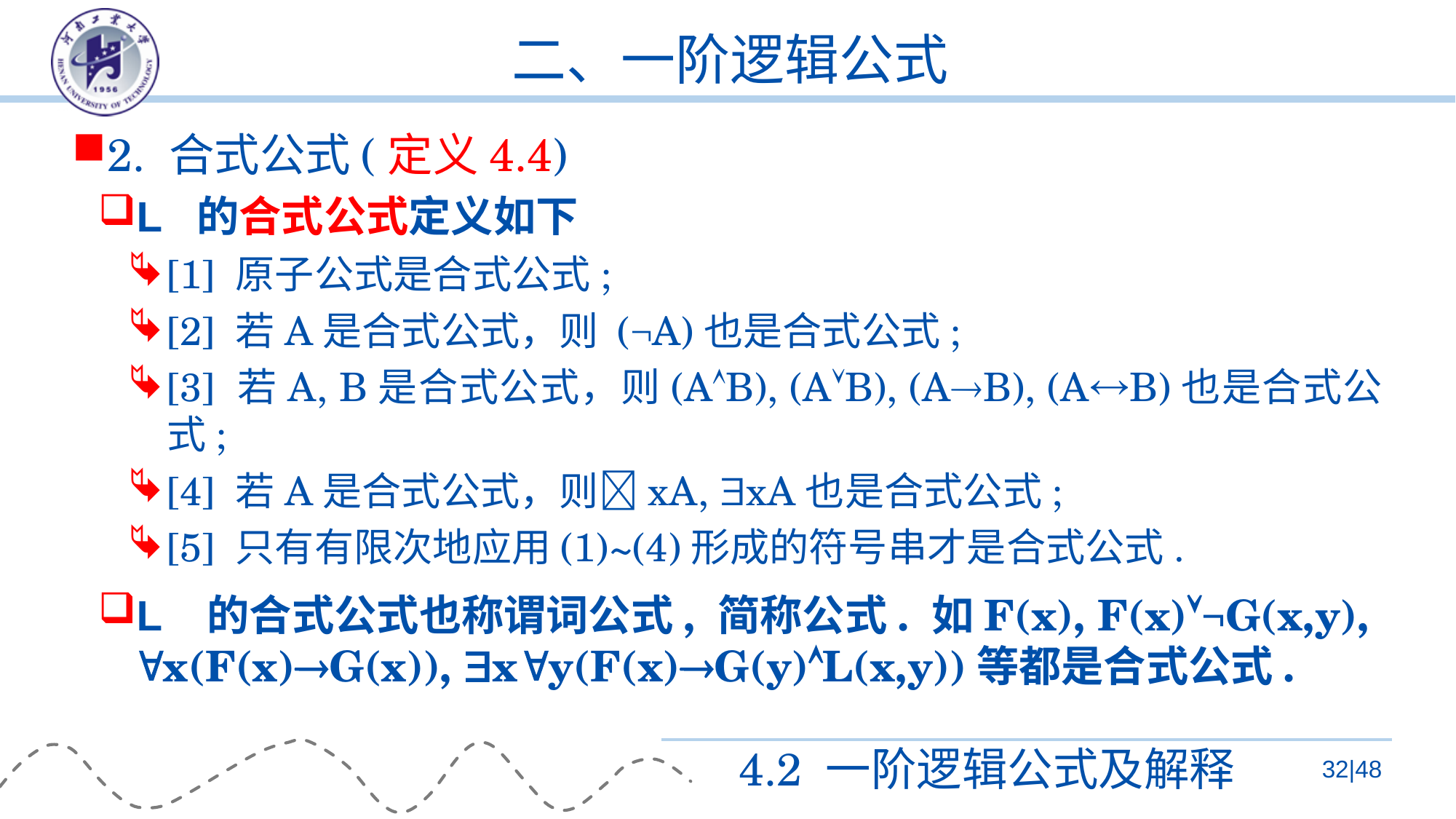

# 二、一阶逻辑公式
2. 合式公式(定义4.4)
L  的合式公式定义如下
[1] 原子公式是合式公式;
[2] 若A是合式公式，则 (¬A)也是合式公式;
[3] 若A, B是合式公式，则(A∧B), (A∨B), (A→B), (A↔B)也是合式公式;
[4] 若A是合式公式，则∀xA, ∃xA也是合式公式;
[5] 只有有限次地应用(1)~(4)形成的符号串才是合式公式.
L   的合式公式也称谓词公式, 简称公式. 如F(x), F(x)∨¬G(x,y), ∀x(F(x)→G(x)), ∃x∀y(F(x)→G(y)∧L(x,y))等都是合式公式.
4.2 一阶逻辑公式及解释
32|48